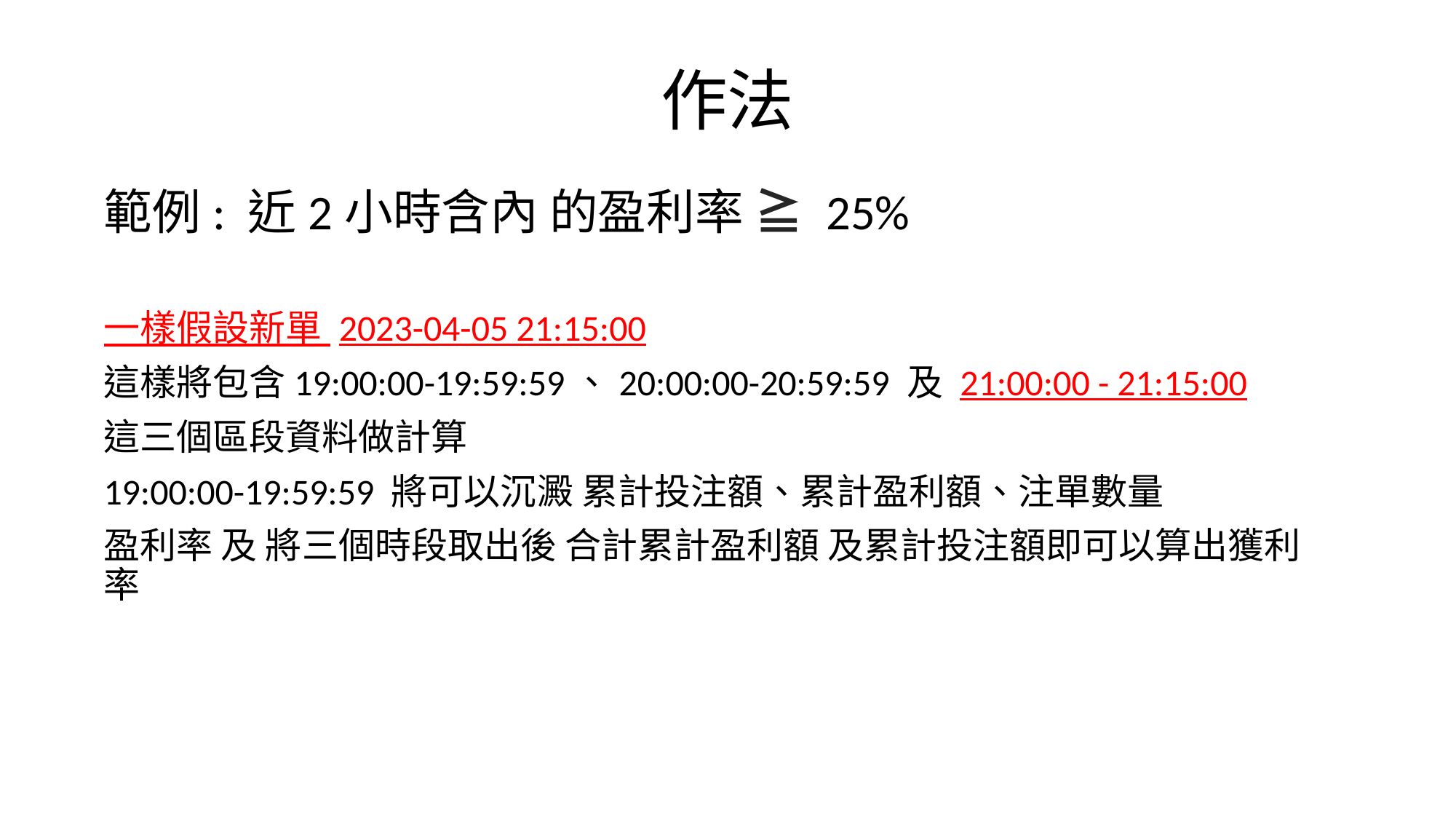

# 作法
範例: 近2小時含內 的盈利率 ≧ 25%

一樣假設新單 2023-04-05 21:15:00
這樣將包含19:00:00-19:59:59、20:00:00-20:59:59 及 21:00:00 - 21:15:00
這三個區段資料做計算
19:00:00-19:59:59 將可以沉澱 累計投注額、累計盈利額、注單數量
盈利率 及 將三個時段取出後 合計累計盈利額 及累計投注額即可以算出獲利率